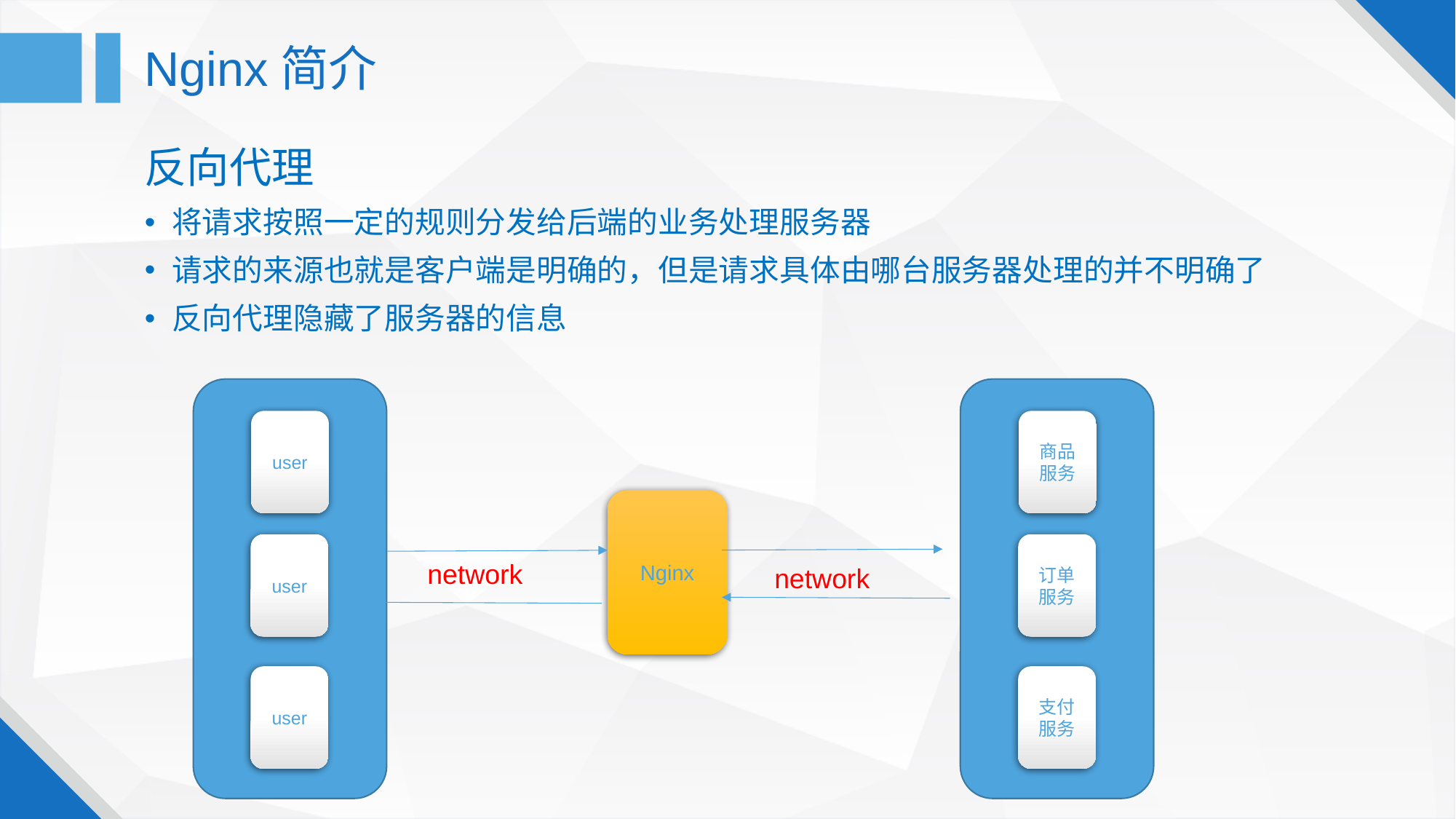

# Nginx简介
反向代理
将请求按照一定的规则分发给后端的业务处理服务器
请求的来源也就是客户端是明确的，但是请求具体由哪台服务器处理的并不明确了
反向代理隐藏了服务器的信息

user
商品
服务
Nginx
user
订单
服务
network
network
user
支付
服务